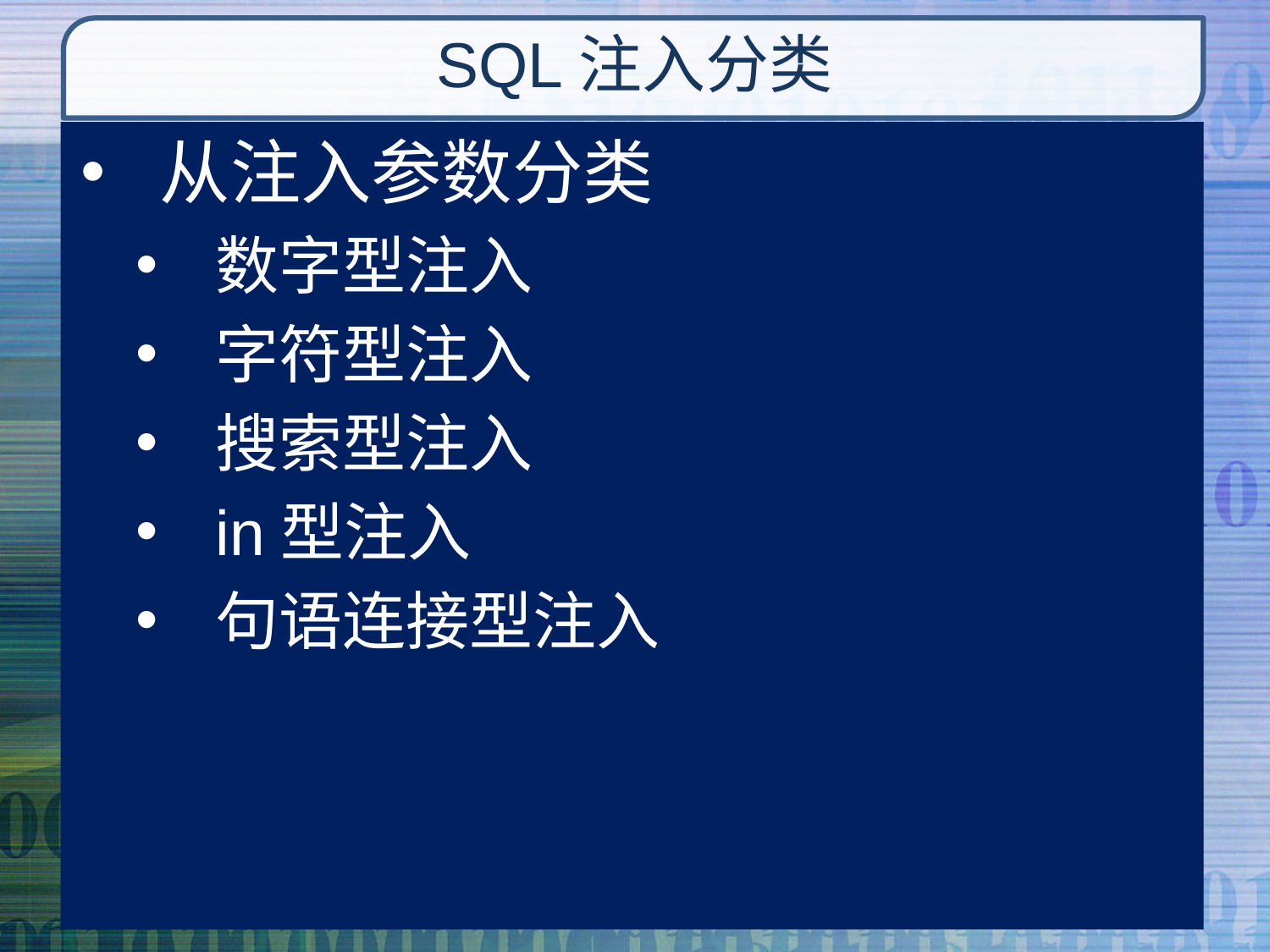

# SQL注入分类
从注入参数分类
数字型注入
字符型注入
搜索型注入
in型注入
句语连接型注入